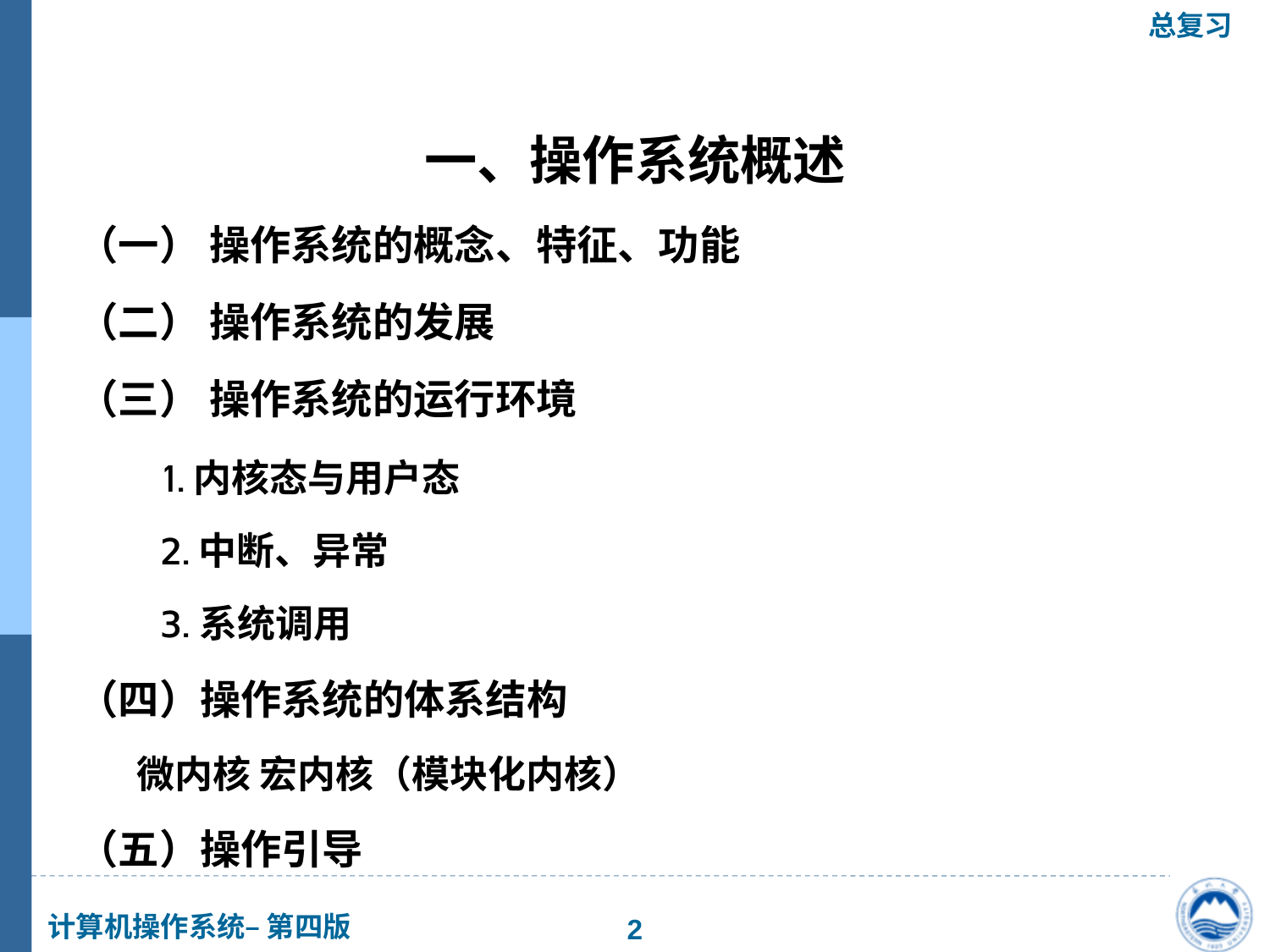

一、操作系统概述
（一） 操作系统的概念、特征、功能
（二） 操作系统的发展
（三） 操作系统的运行环境
　　1.内核态与用户态
　　2.中断、异常
　　3.系统调用
（四）操作系统的体系结构
	  微内核 宏内核（模块化内核）
（五）操作引导